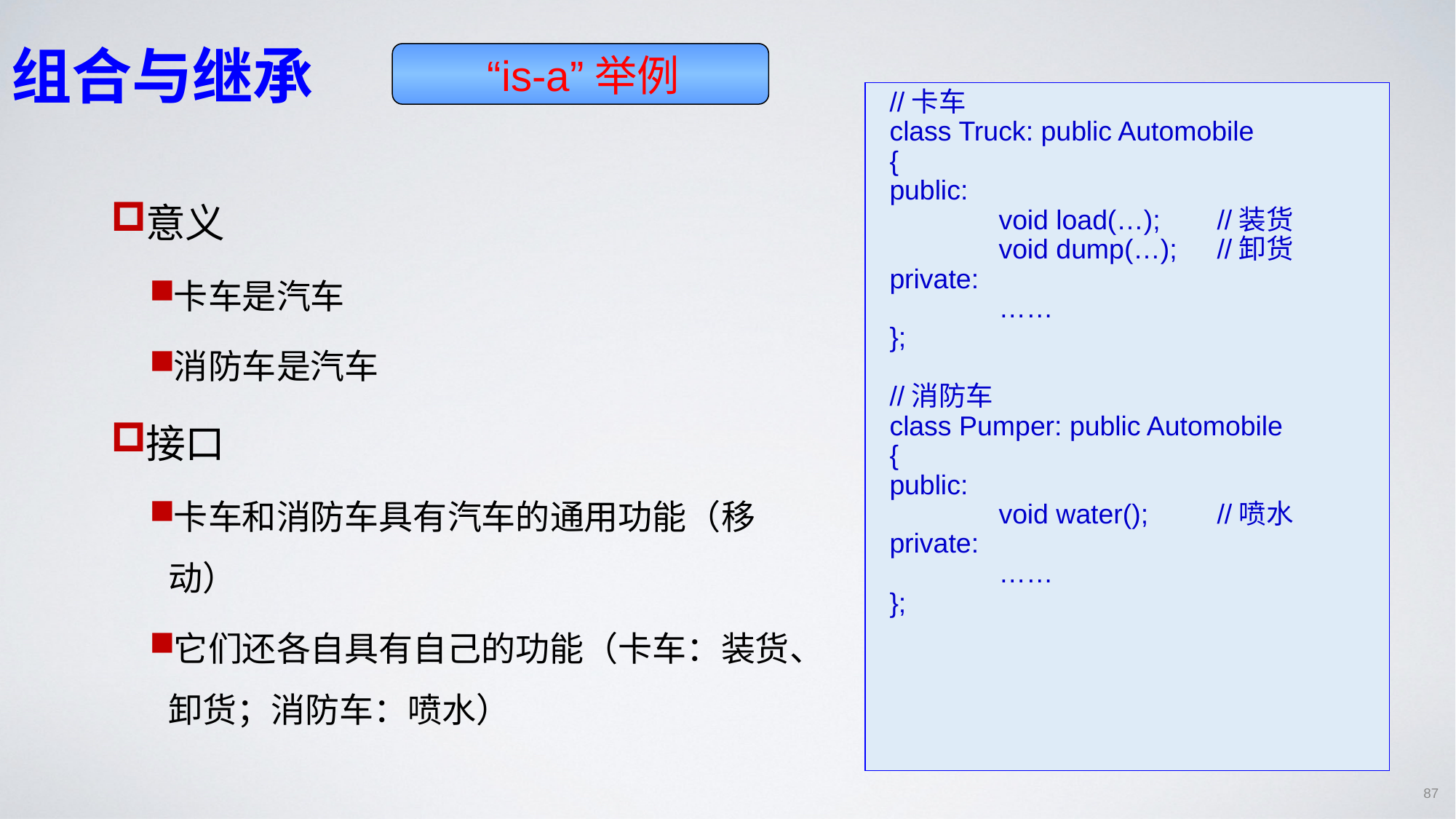

# 组合与继承

“is-a”举例
//卡车
class Truck: public Automobile
{
public:
	void load(…);	//装货
	void dump(…);	//卸货
private:
	……
};

//消防车
class Pumper: public Automobile
{
public:
	void water();	//喷水
private:
	……
};
意义
卡车是汽车
消防车是汽车
接口
卡车和消防车具有汽车的通用功能（移动）
它们还各自具有自己的功能（卡车：装货、卸货；消防车：喷水）
87